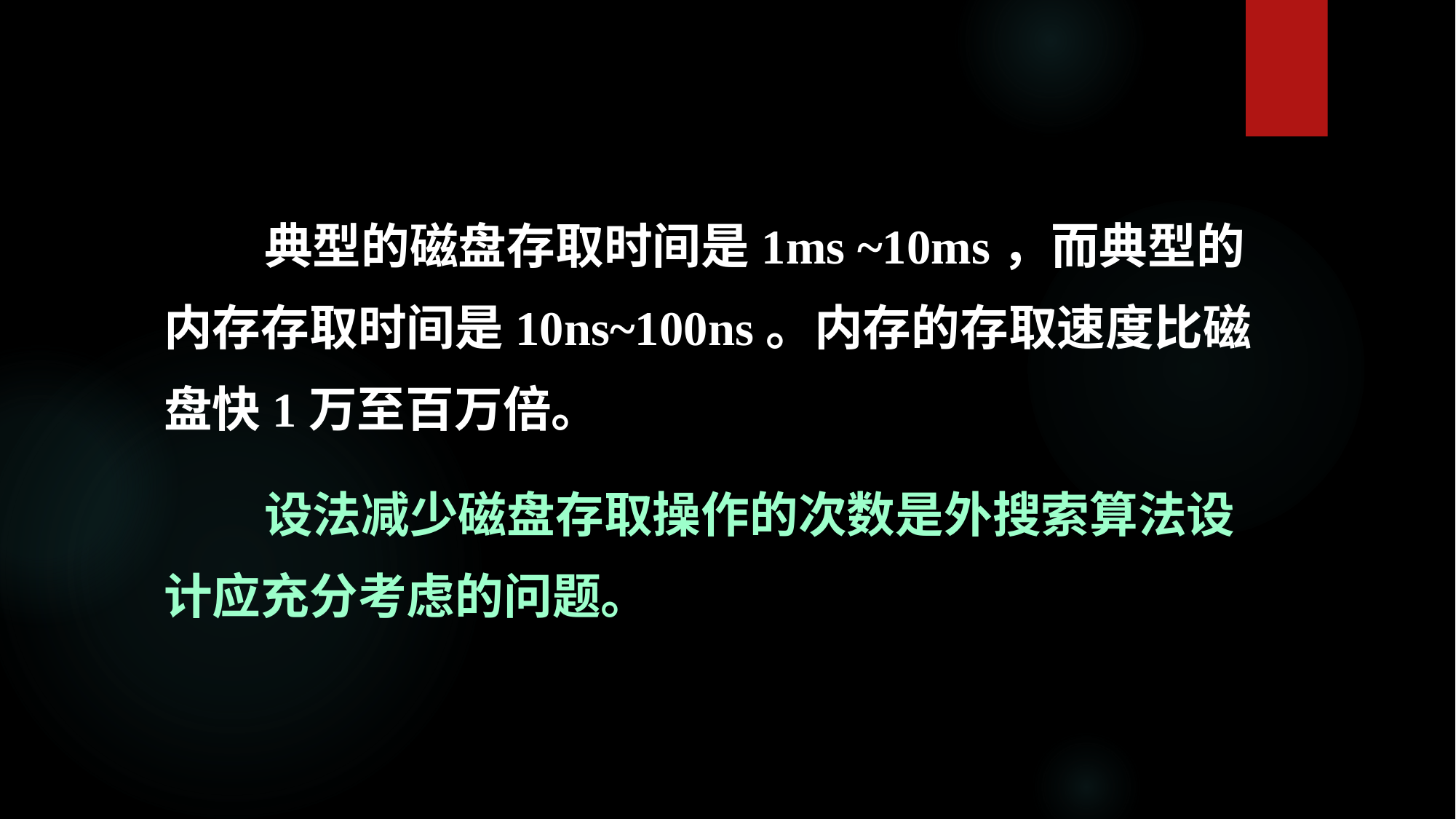

典型的磁盘存取时间是1ms ~10ms，而典型的内存存取时间是10ns~100ns。内存的存取速度比磁盘快1万至百万倍。
        设法减少磁盘存取操作的次数是外搜索算法设计应充分考虑的问题。